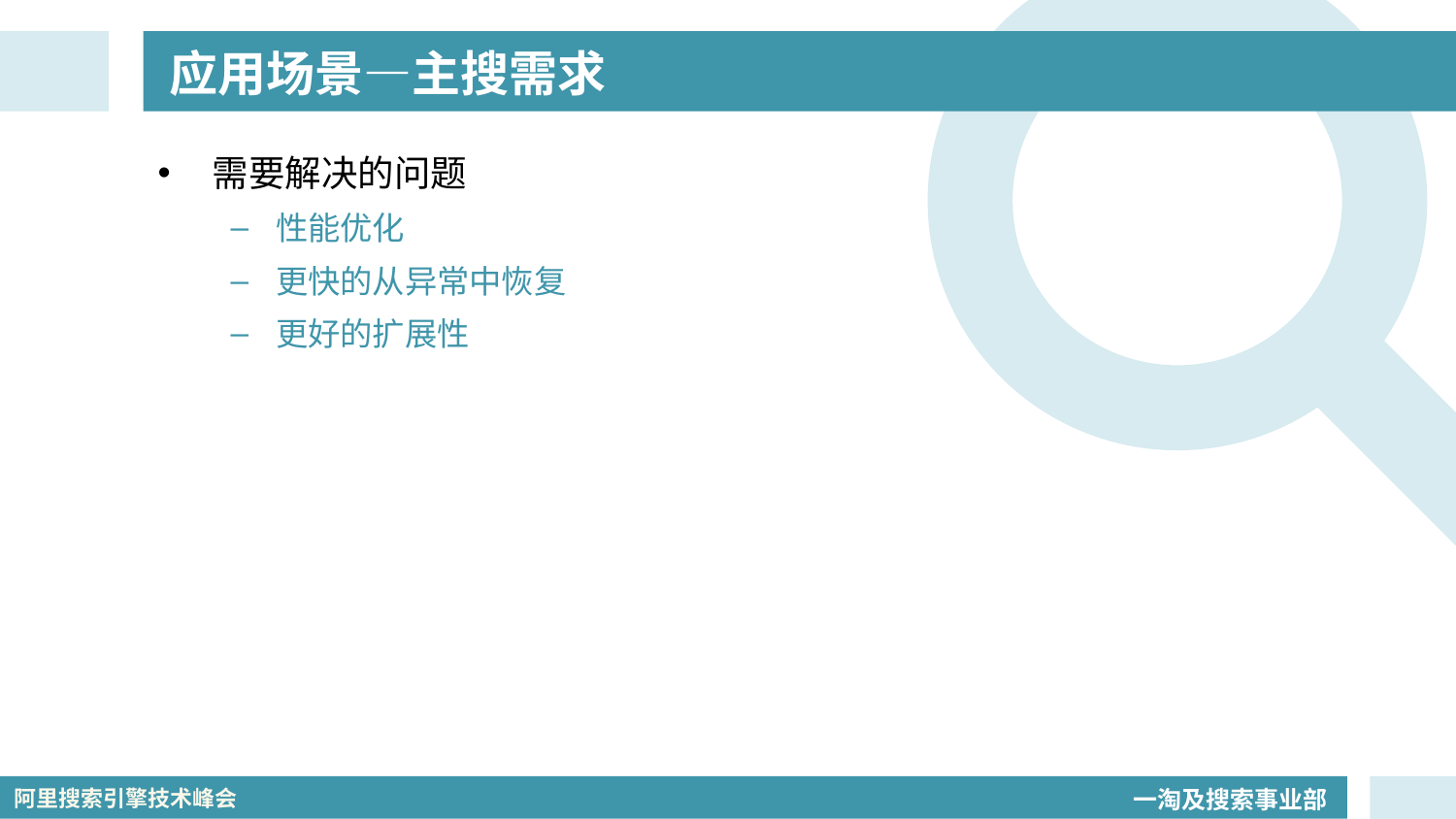

# 应用场景—主搜需求
需要解决的问题
性能优化
更快的从异常中恢复
更好的扩展性